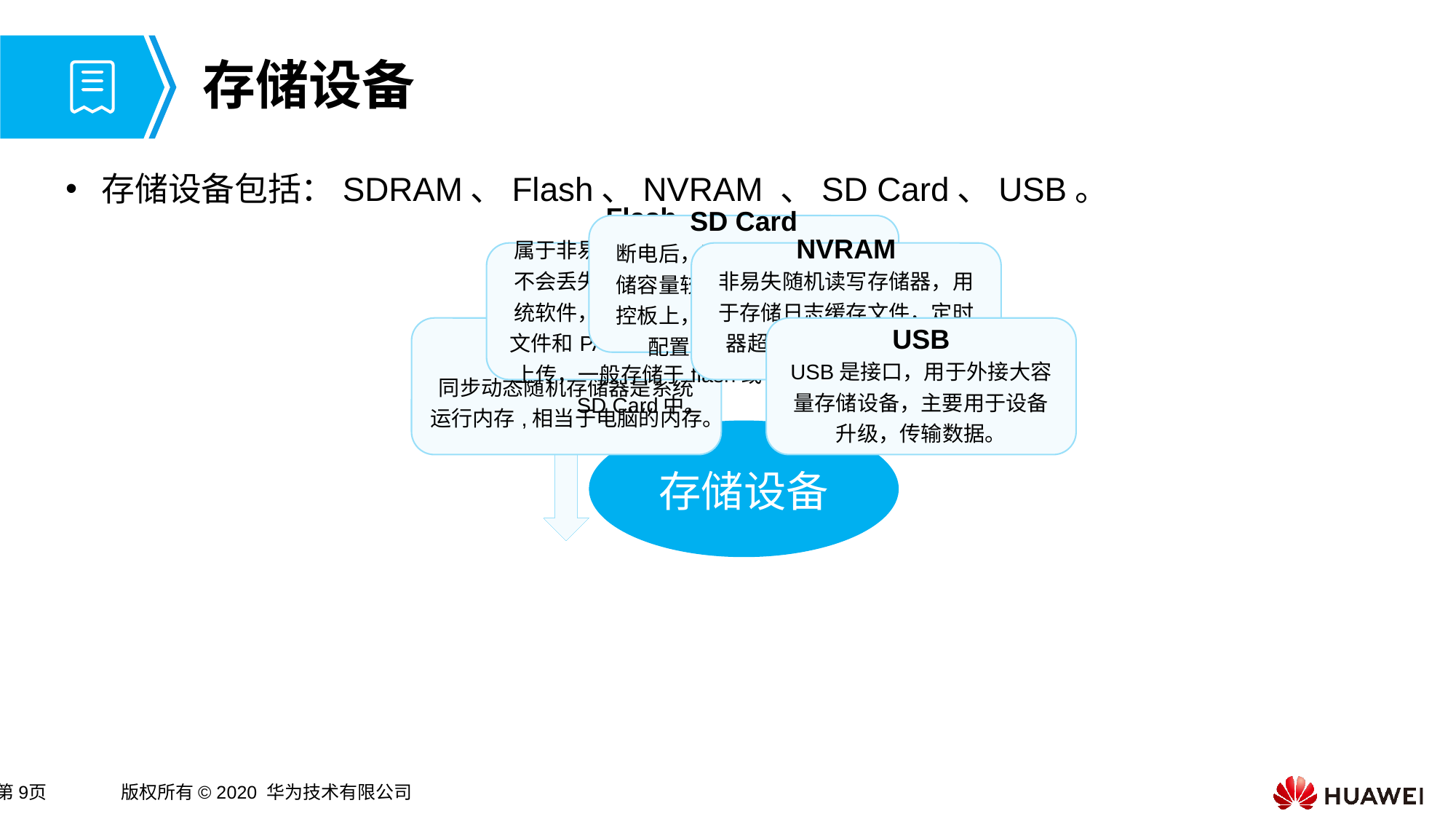

# 存储设备
存储设备包括：SDRAM、Flash、NVRAM 、SD Card、USB。
存储设备
SDRAM
Flash
SD Card
NVRAM
USB